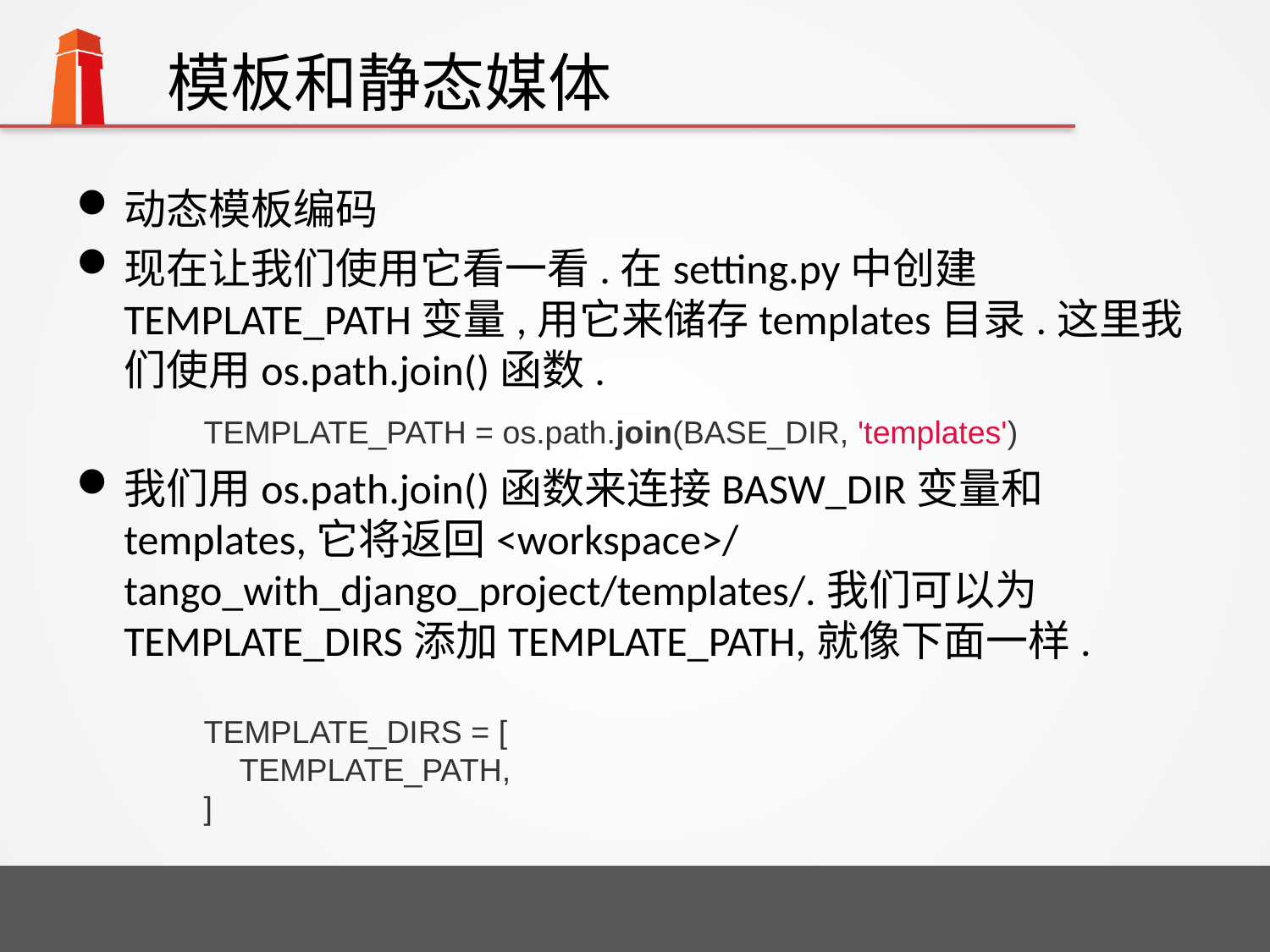

# 模板和静态媒体
动态模板编码
现在让我们使用它看一看.在setting.py中创建TEMPLATE_PATH变量,用它来储存templates目录.这里我们使用os.path.join()函数.

我们用os.path.join()函数来连接BASW_DIR变量和templates,它将返回<workspace>/tango_with_django_project/templates/.我们可以为TEMPLATE_DIRS添加TEMPLATE_PATH,就像下面一样.

TEMPLATE_PATH = os.path.join(BASE_DIR, 'templates')
TEMPLATE_DIRS = [
    TEMPLATE_PATH,
]